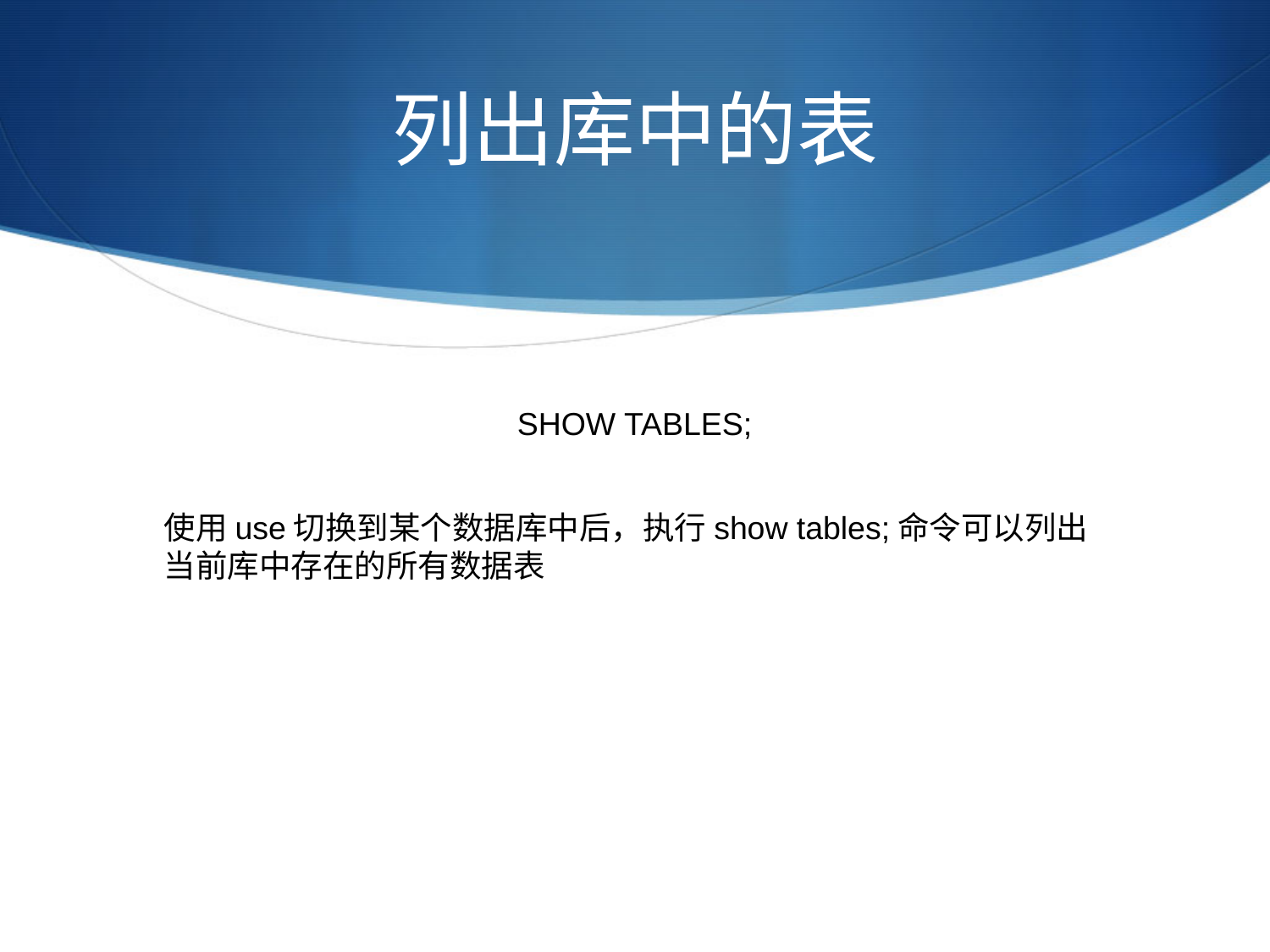

# 列出库中的表
SHOW TABLES;
使用use切换到某个数据库中后，执行show tables;命令可以列出当前库中存在的所有数据表